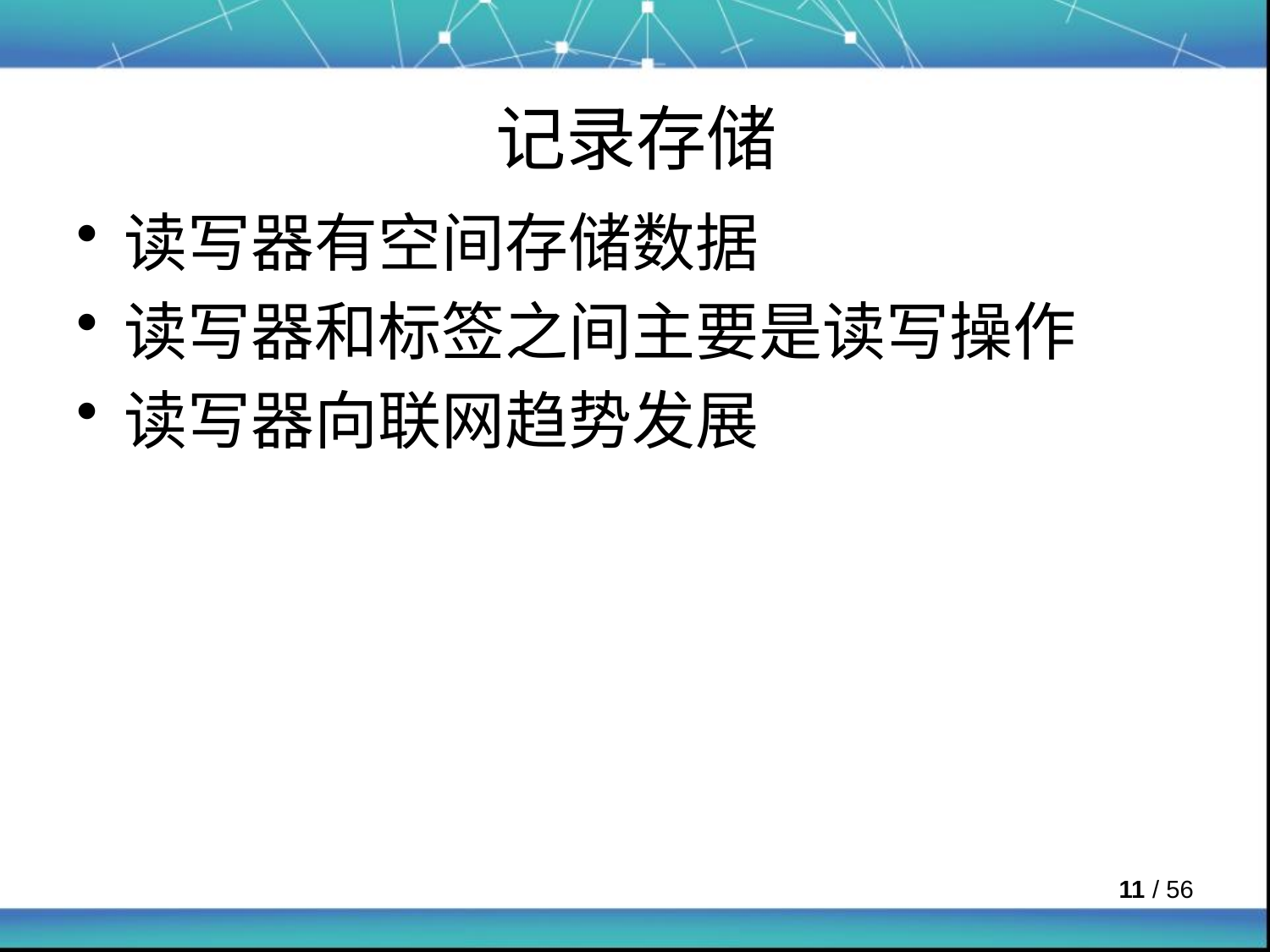

# 记录存储
读写器有空间存储数据
读写器和标签之间主要是读写操作
读写器向联网趋势发展
11 / 56